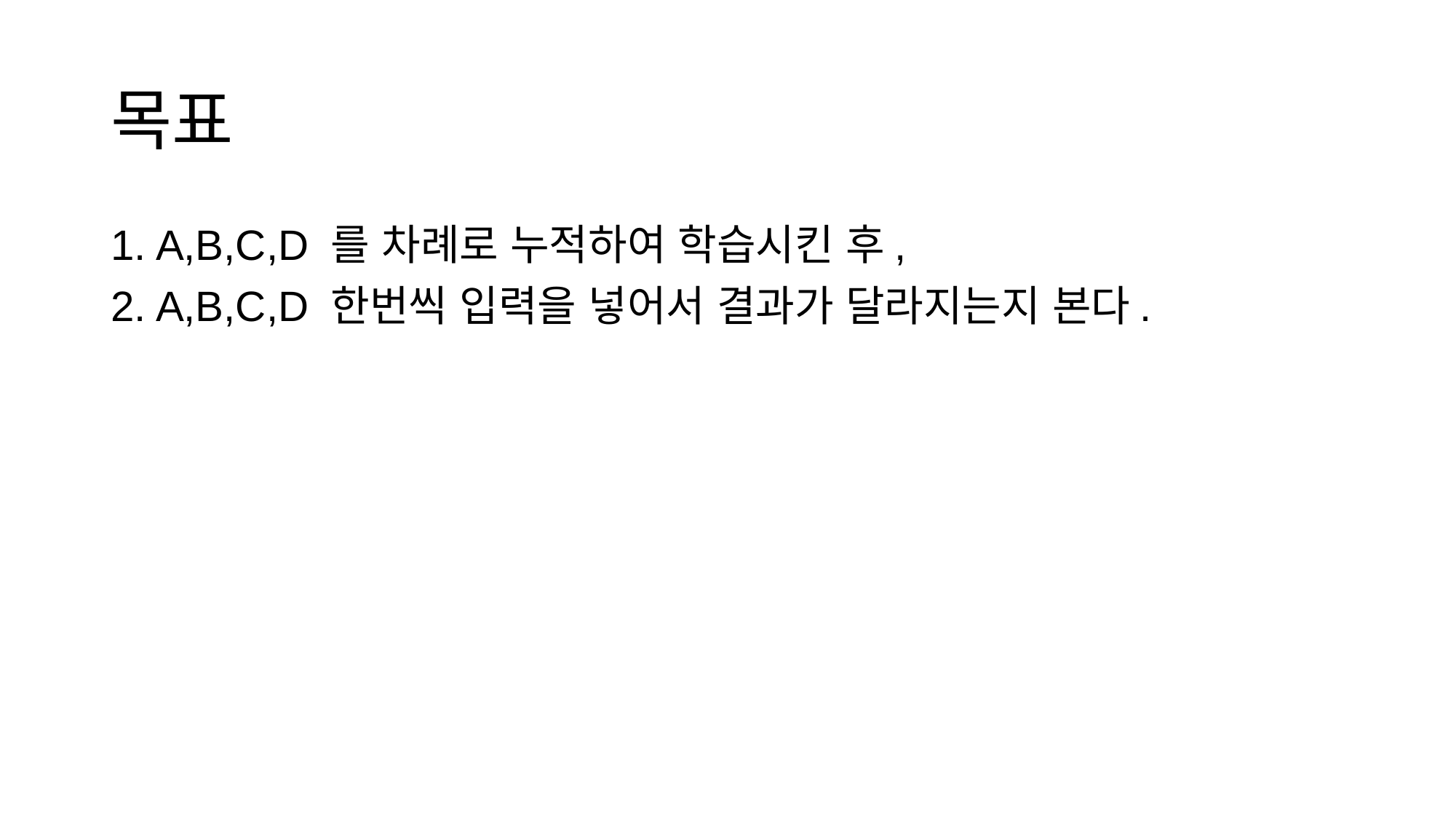

# 목표
1. A,B,C,D 를 차례로 누적하여 학습시킨 후,
2. A,B,C,D 한번씩 입력을 넣어서 결과가 달라지는지 본다.